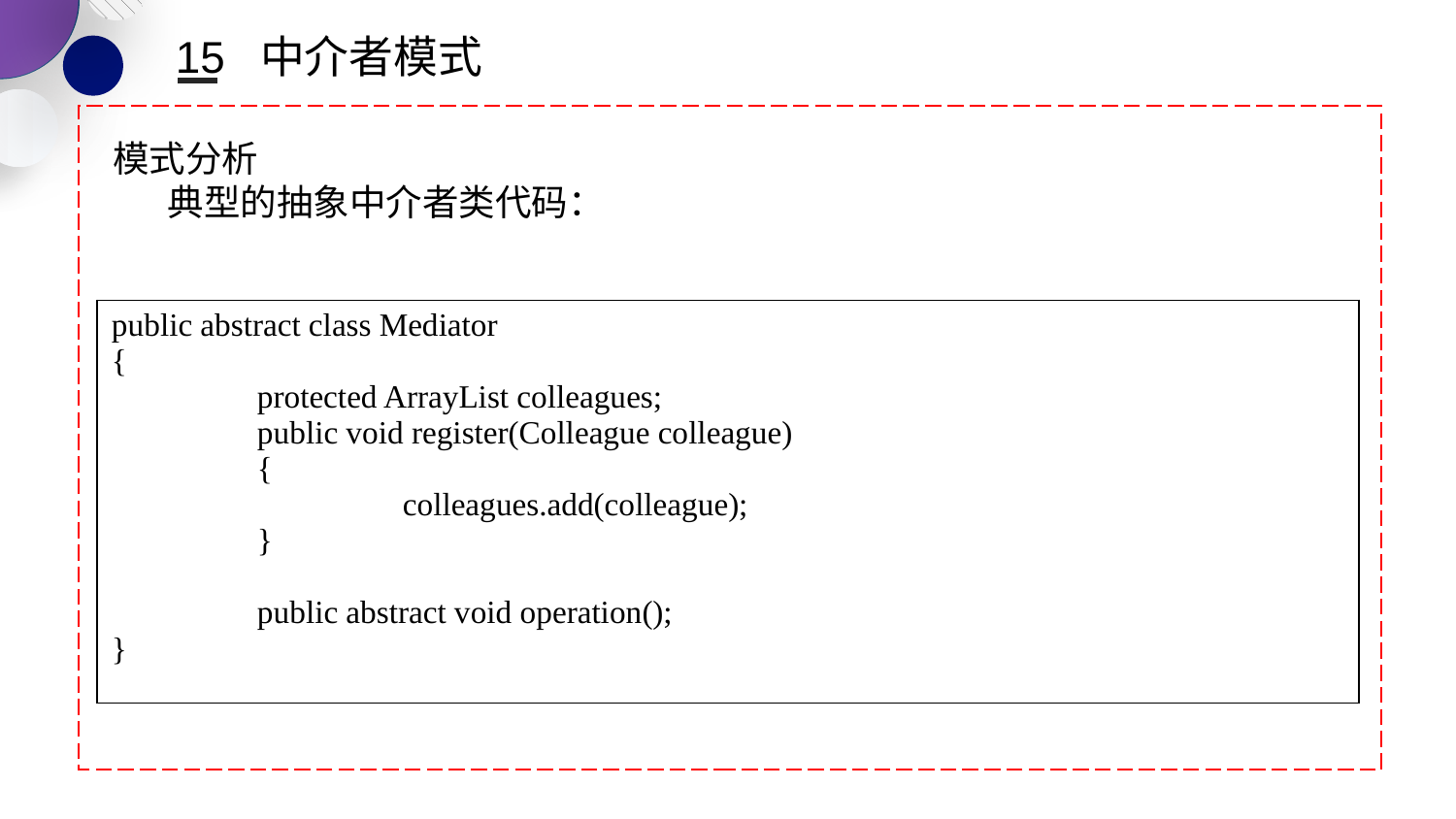

15  中介者模式

模式分析
典型的抽象中介者类代码：
| public abstract class Mediator { protected ArrayList colleagues; public void register(Colleague colleague) { colleagues.add(colleague); } public abstract void operation(); } |
| --- |